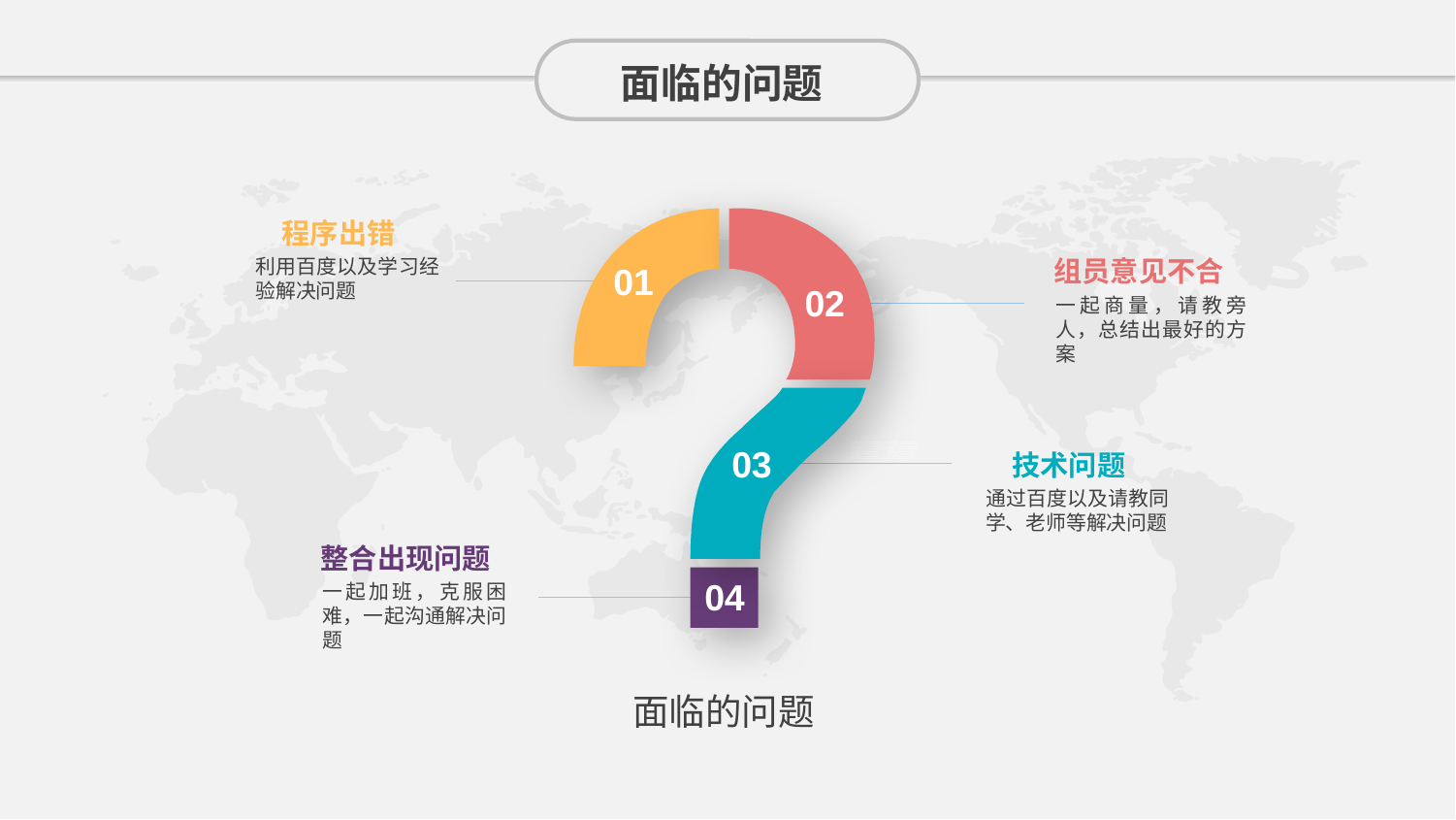

面临的问题
程序出错
利用百度以及学习经验解决问题

组员意见不合
一起商量，请教旁人，总结出最好的方案
01
02

03
技术问题
通过百度以及请教同学、老师等解决问题
整合出现问题

一起加班，克服困难，一起沟通解决问题

04
面临的问题